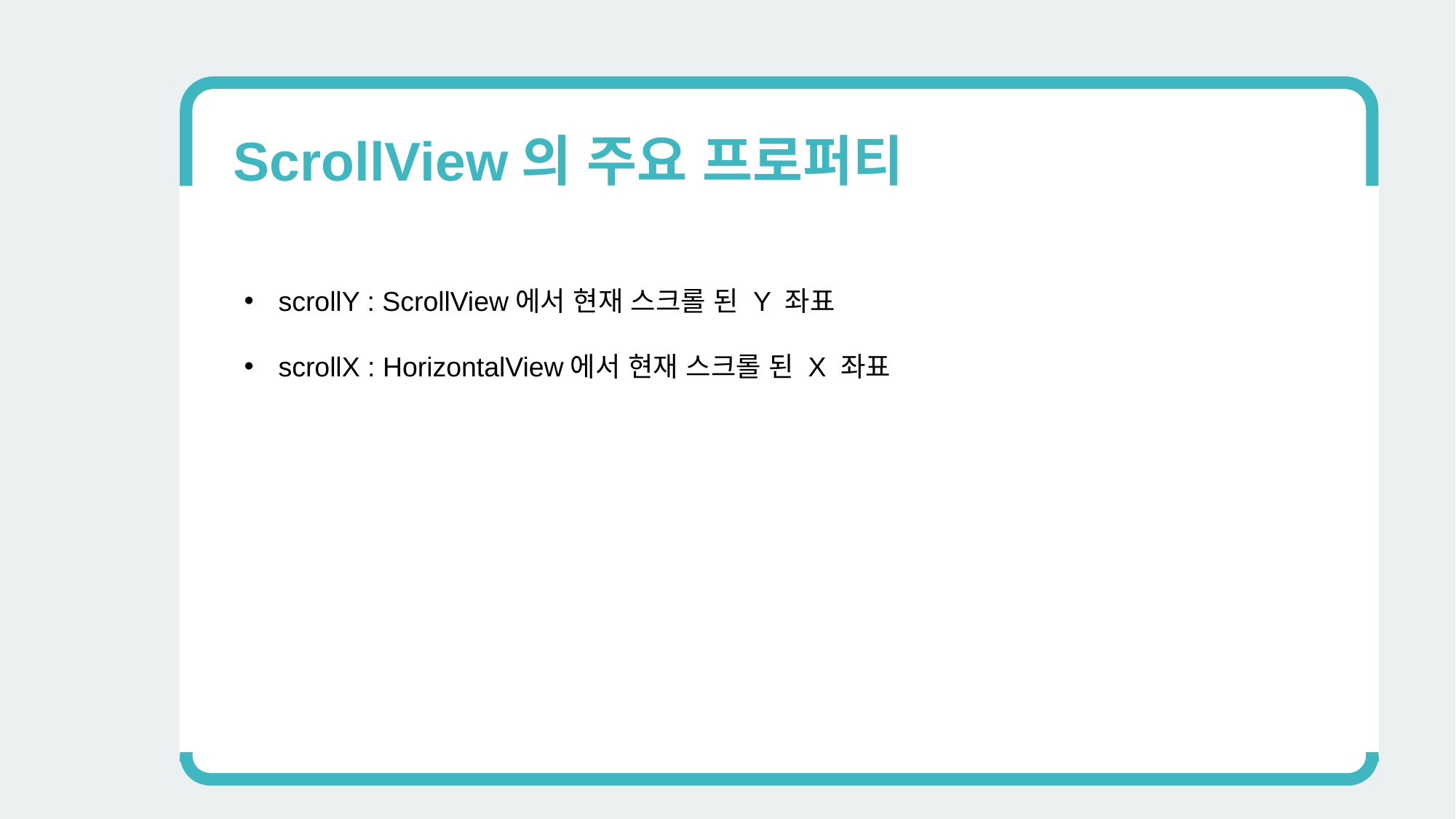

ScrollView의 주요 프로퍼티

scrollY : ScrollView에서 현재 스크롤 된 Y 좌표
scrollX : HorizontalView에서 현재 스크롤 된 X 좌표